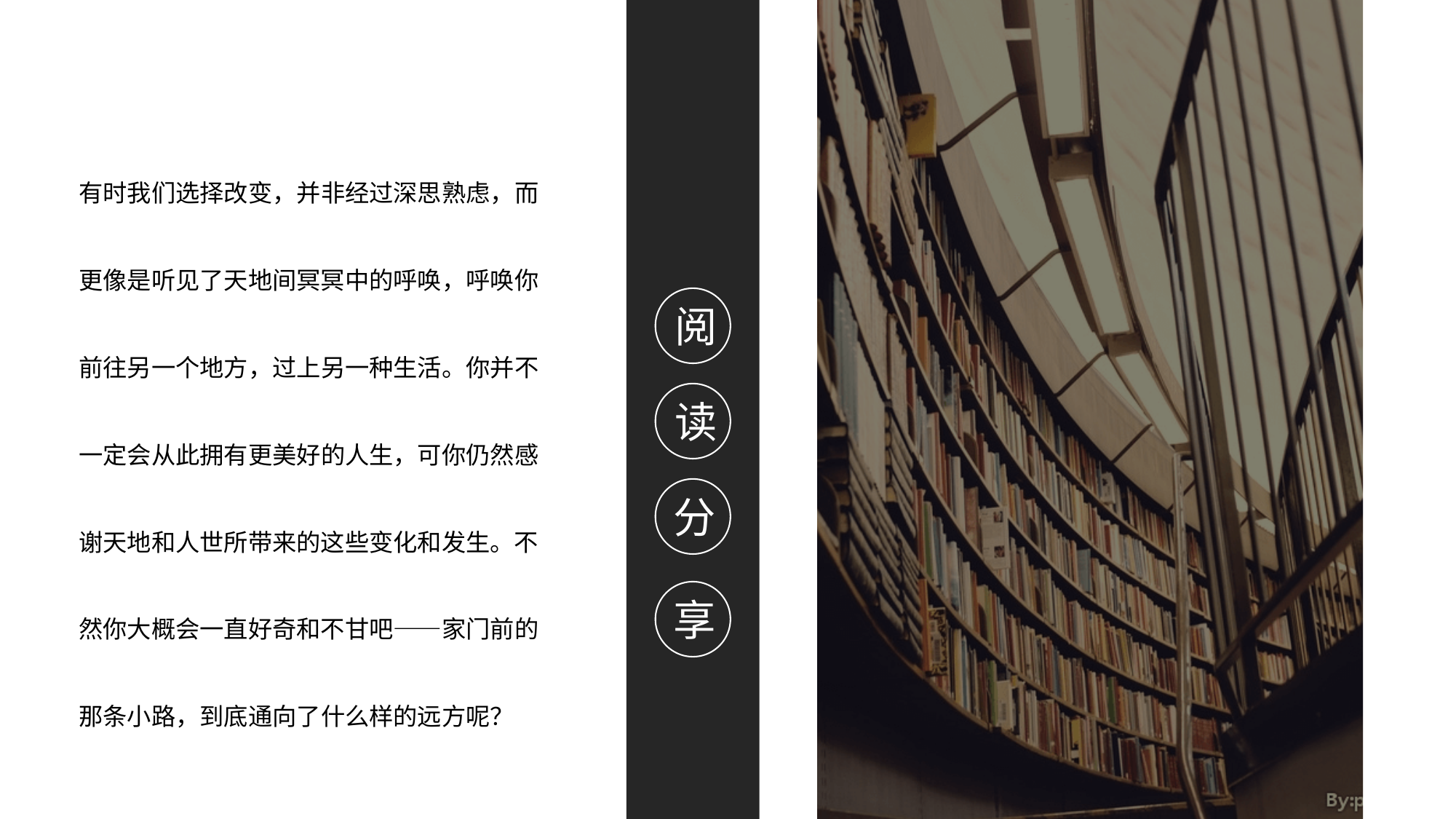

有时我们选择改变，并非经过深思熟虑，而更像是听见了天地间冥冥中的呼唤，呼唤你前往另一个地方，过上另一种生活。你并不一定会从此拥有更美好的人生，可你仍然感谢天地和人世所带来的这些变化和发生。不然你大概会一直好奇和不甘吧——家门前的那条小路，到底通向了什么样的远方呢？

阅

读

分

享
延迟